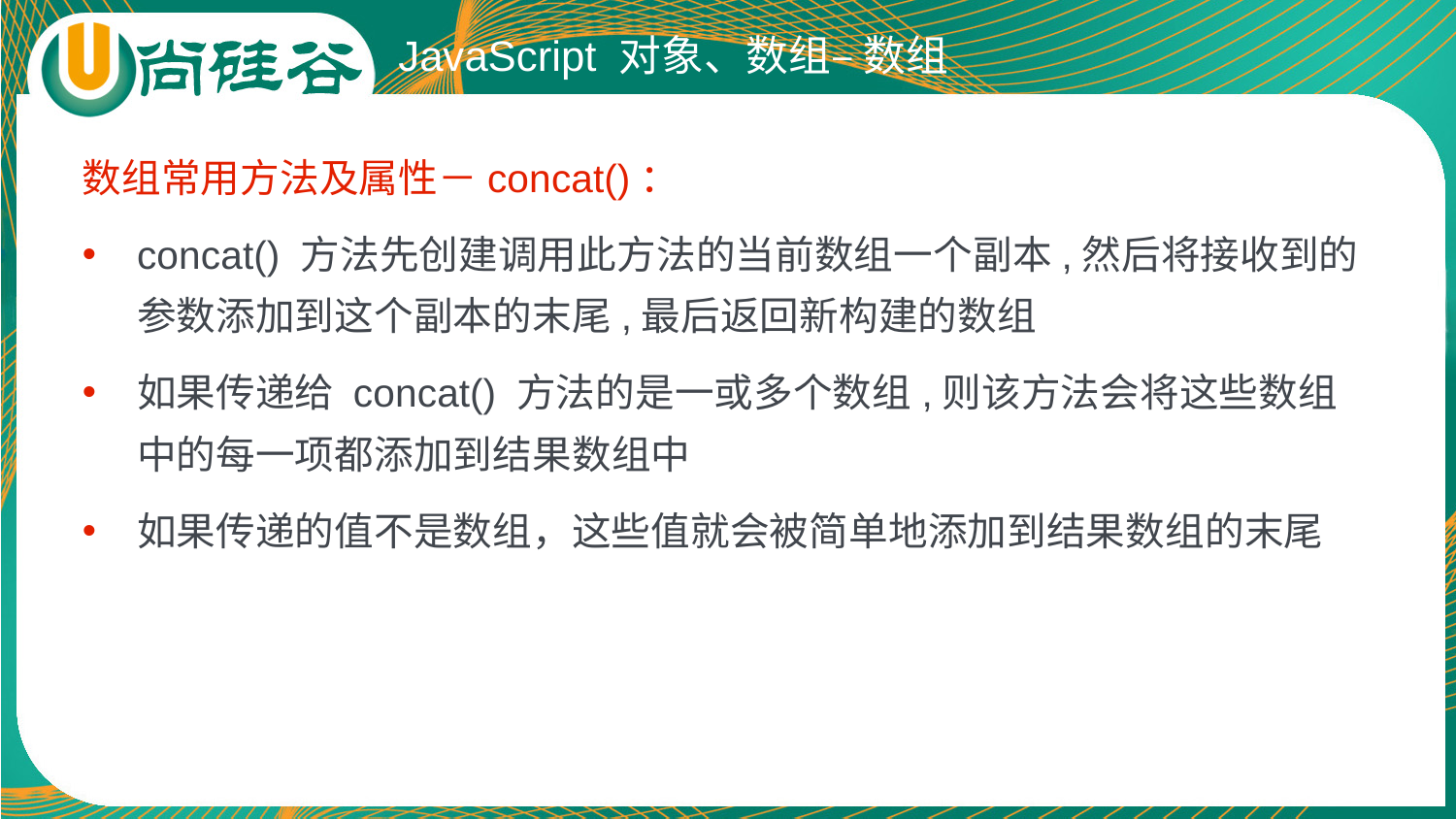

# JavaScript 对象、数组– 数组
数组常用方法及属性－concat()：
concat() 方法先创建调用此方法的当前数组一个副本,然后将接收到的参数添加到这个副本的末尾,最后返回新构建的数组
如果传递给 concat() 方法的是一或多个数组,则该方法会将这些数组中的每一项都添加到结果数组中
如果传递的值不是数组，这些值就会被简单地添加到结果数组的末尾